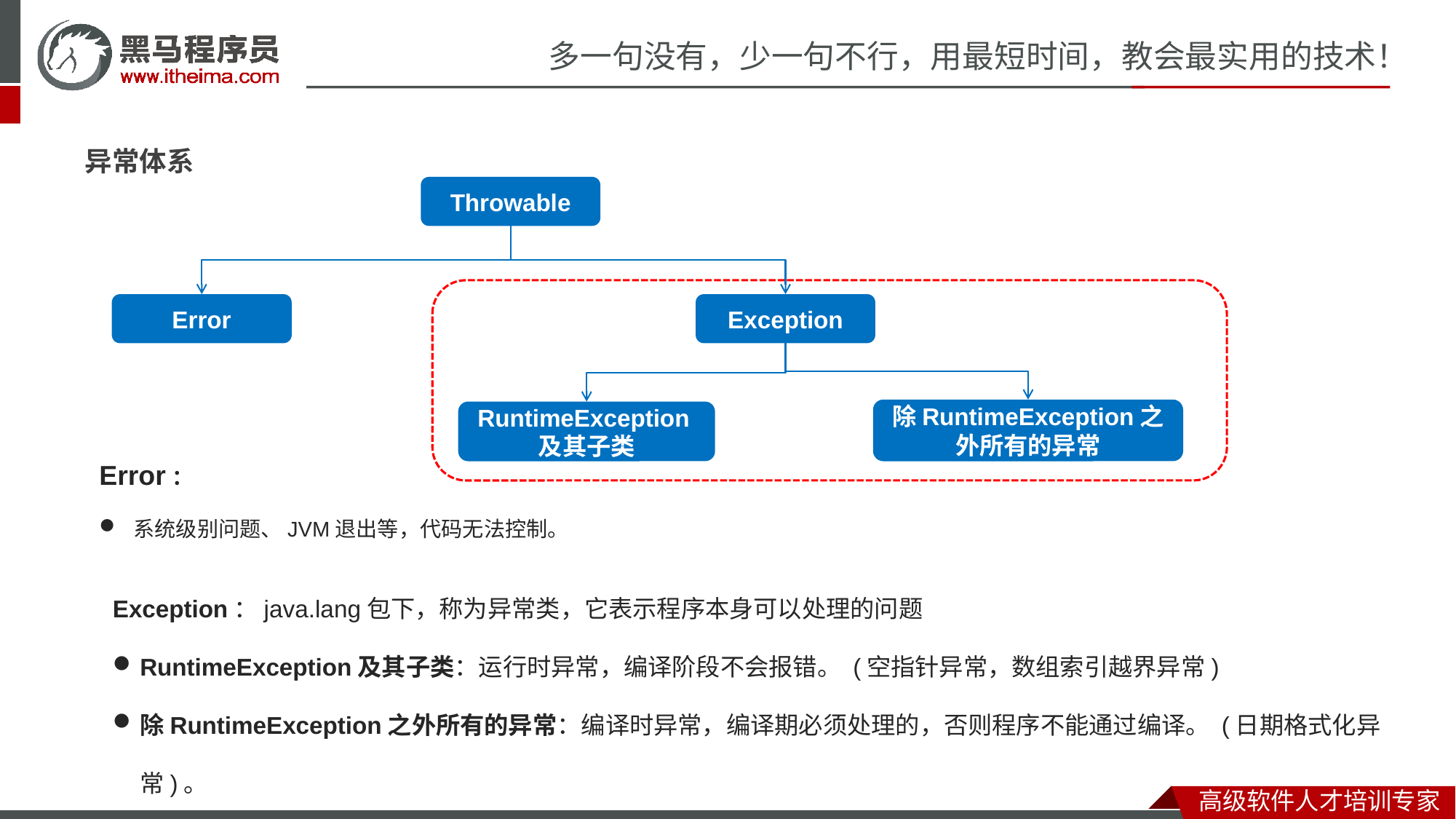

异常体系
Throwable

Error
Exception
除RuntimeException之外所有的异常
RuntimeException及其子类
Error：
系统级别问题、JVM退出等，代码无法控制。
Exception：java.lang包下，称为异常类，它表示程序本身可以处理的问题
RuntimeException及其子类：运行时异常，编译阶段不会报错。 (空指针异常，数组索引越界异常)
除RuntimeException之外所有的异常：编译时异常，编译期必须处理的，否则程序不能通过编译。 (日期格式化异常)。